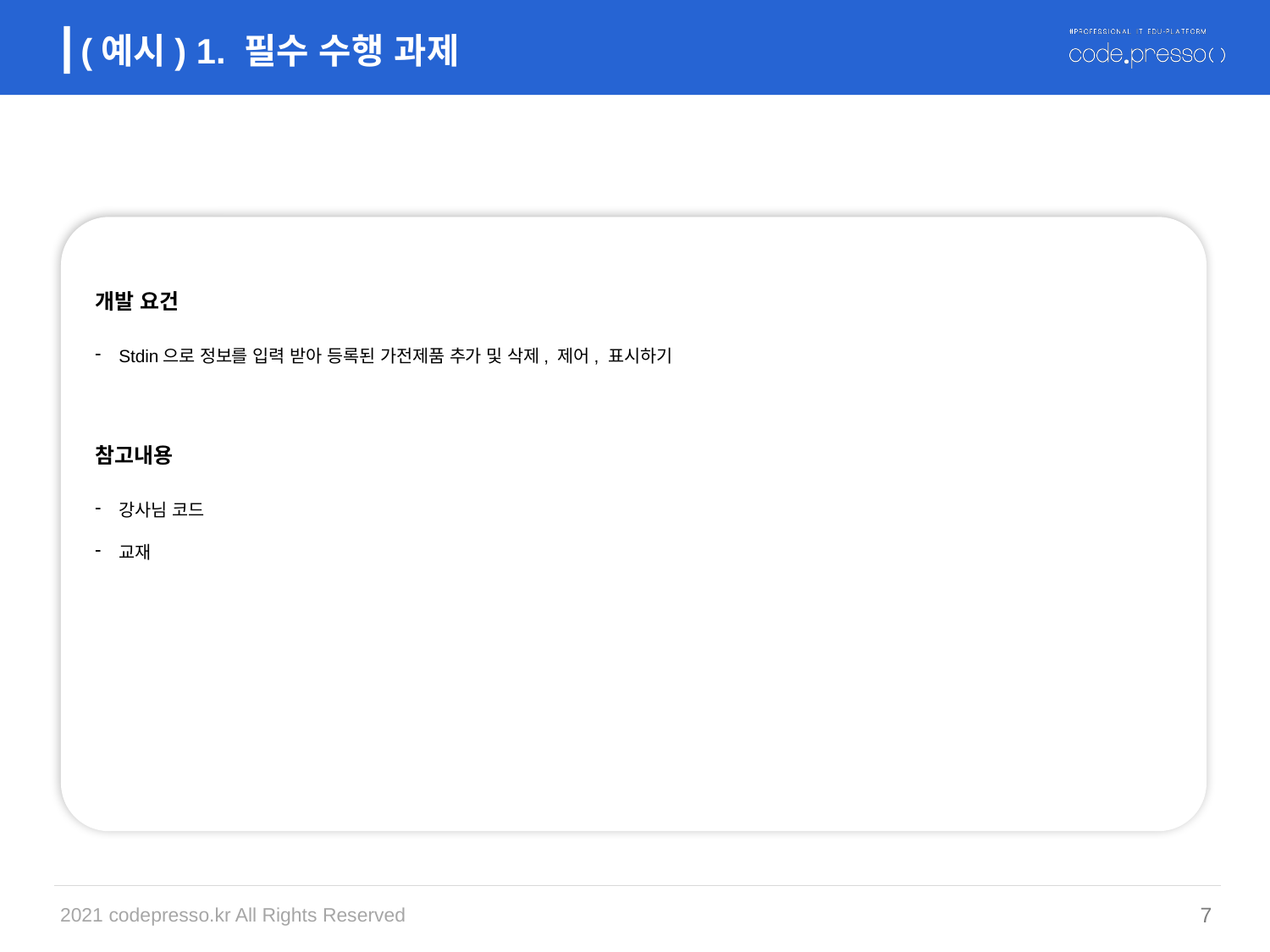

(예시) 1. 필수 수행 과제

개발 요건
Stdin으로 정보를 입력 받아 등록된 가전제품 추가 및 삭제, 제어, 표시하기

참고내용
강사님 코드
교재